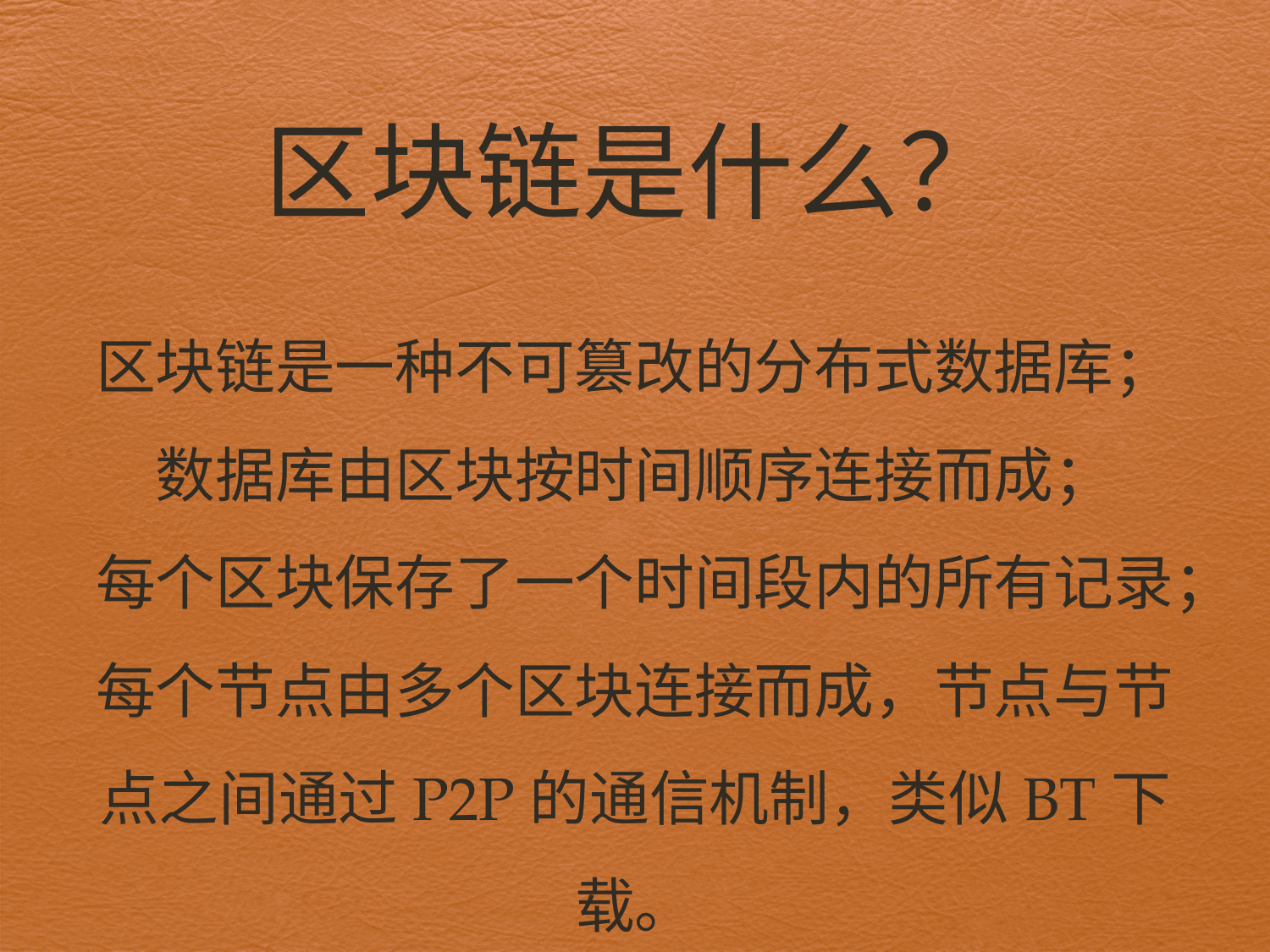

# 区块链是什么？
区块链是一种不可篡改的分布式数据库；
数据库由区块按时间顺序连接而成；
每个区块保存了一个时间段内的所有记录；
每个节点由多个区块连接而成，节点与节点之间通过P2P的通信机制，类似BT下载。